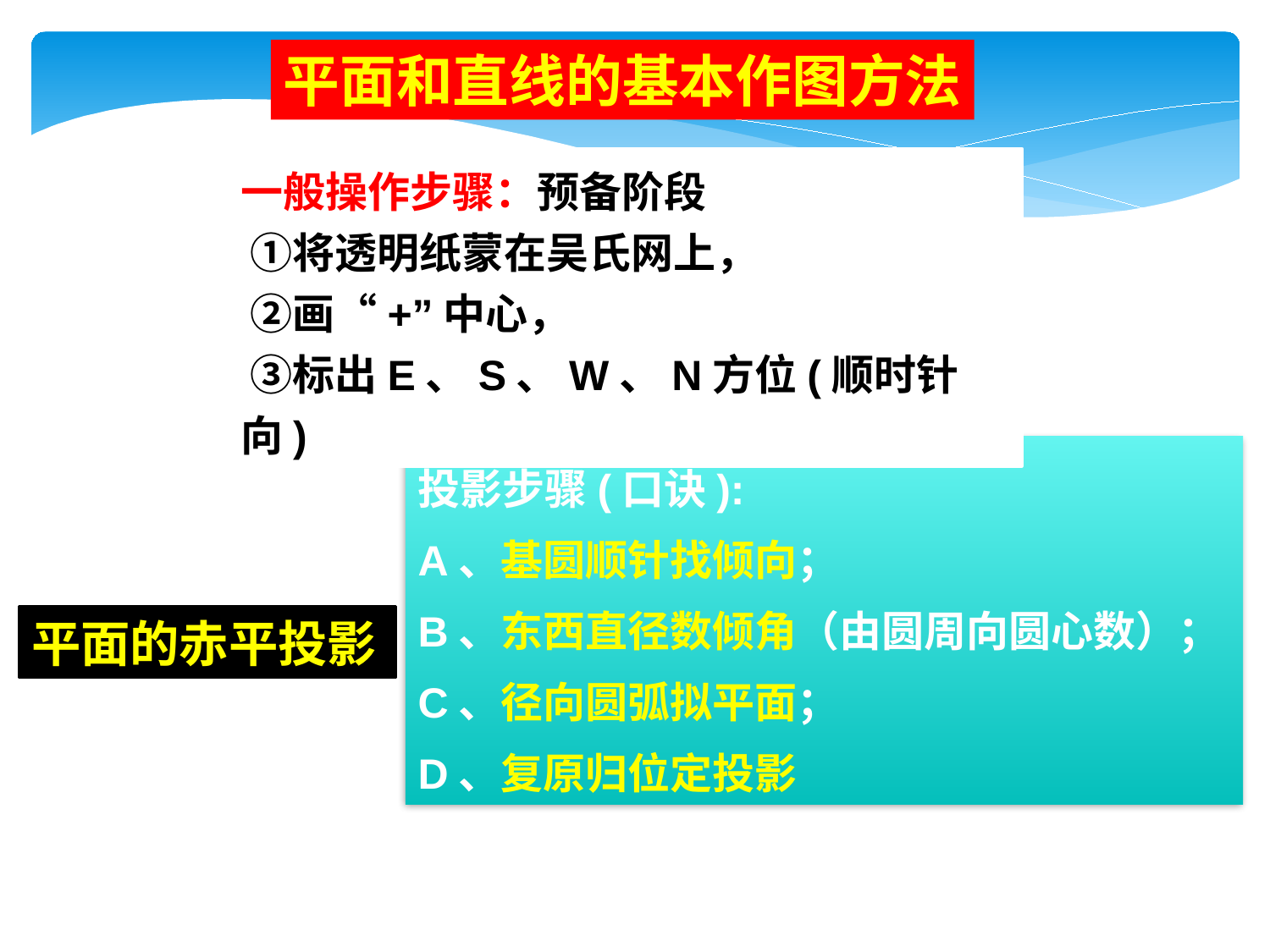

平面和直线的基本作图方法
一般操作步骤：预备阶段
 ①将透明纸蒙在吴氏网上，
 ②画“+”中心，
 ③标出E、S、W、N方位(顺时针向)
投影步骤(口诀):
A、基圆顺针找倾向；
B、东西直径数倾角（由圆周向圆心数）；
C、径向圆弧拟平面；
D、复原归位定投影
平面的赤平投影